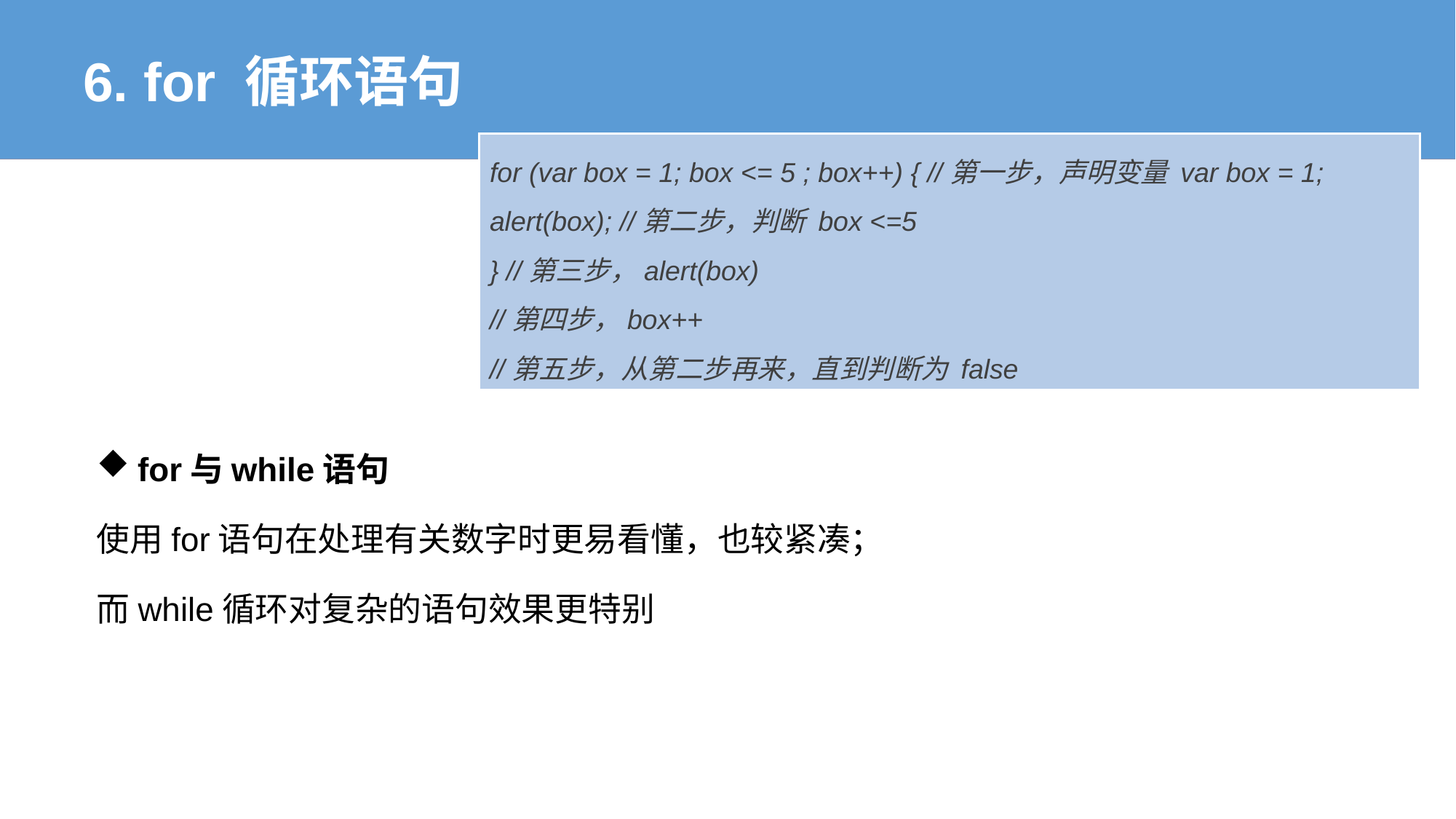

6. for 循环语句

for (var box = 1; box <= 5 ; box++) { //第一步，声明变量 var box = 1;
alert(box); //第二步，判断 box <=5
} //第三步，alert(box)
//第四步，box++
//第五步，从第二步再来，直到判断为 false
for与while语句
使用for语句在处理有关数字时更易看懂，也较紧凑；
而while循环对复杂的语句效果更特别